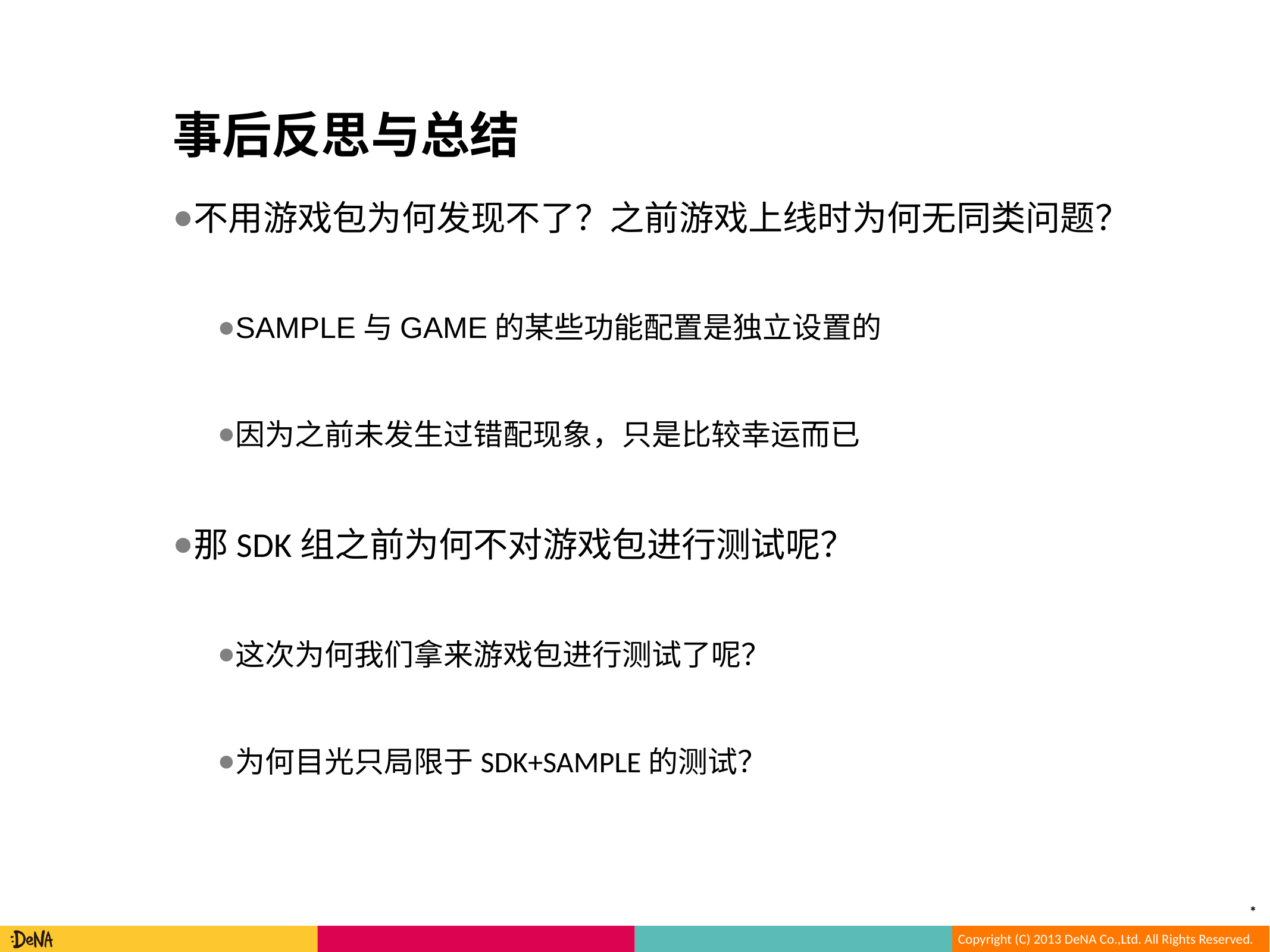

# 事后反思与总结
不用游戏包为何发现不了？之前游戏上线时为何无同类问题？

SAMPLE与GAME的某些功能配置是独立设置的

因为之前未发生过错配现象，只是比较幸运而已

那SDK组之前为何不对游戏包进行测试呢？

这次为何我们拿来游戏包进行测试了呢？

为何目光只局限于SDK+SAMPLE的测试？